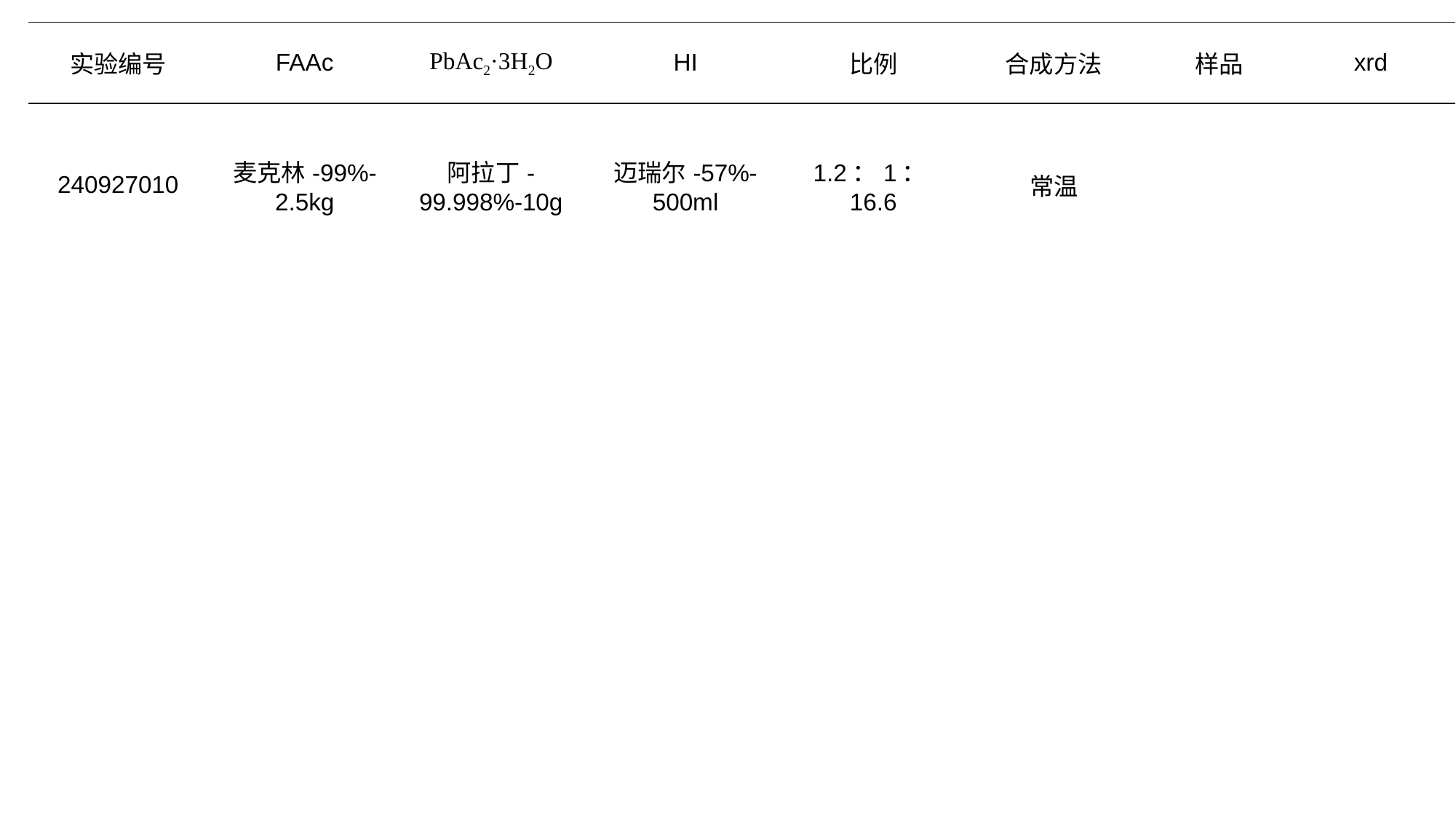

| 实验编号 | FAAc | PbAc2·3H2O | HI | 比例 | 合成方法 | 样品 | xrd |
| --- | --- | --- | --- | --- | --- | --- | --- |
| 240927010 | 麦克林-99%-2.5kg | 阿拉丁-99.998%-10g | 迈瑞尔-57%-500ml | 1.2：1：16.6 | 常温 |  |  |
|  |  |  |  |  |  |  |  |
|  |  |  |  |  |  |  |  |